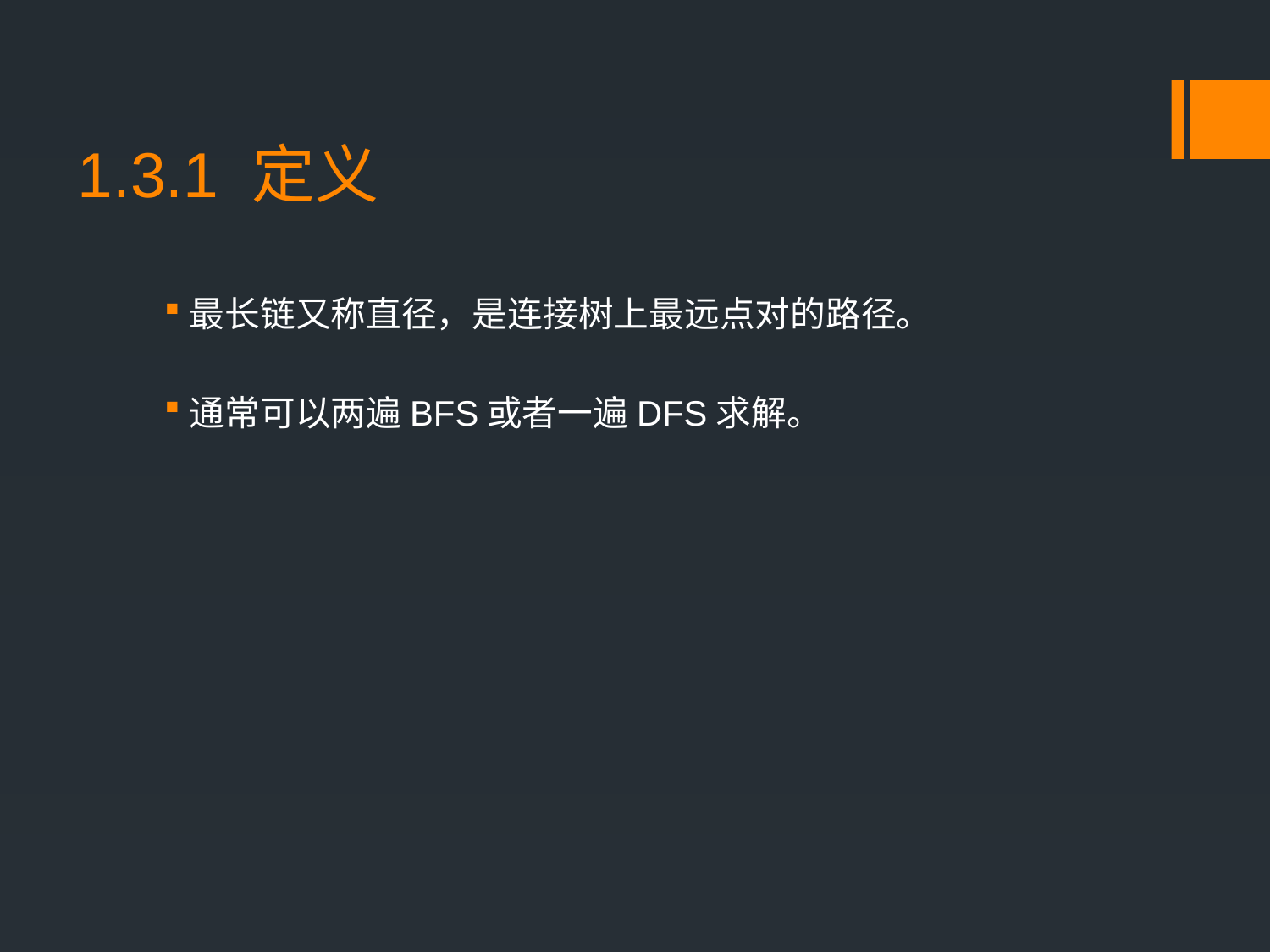

# 1.3.1 定义

最长链又称直径，是连接树上最远点对的路径。

通常可以两遍BFS或者一遍DFS求解。